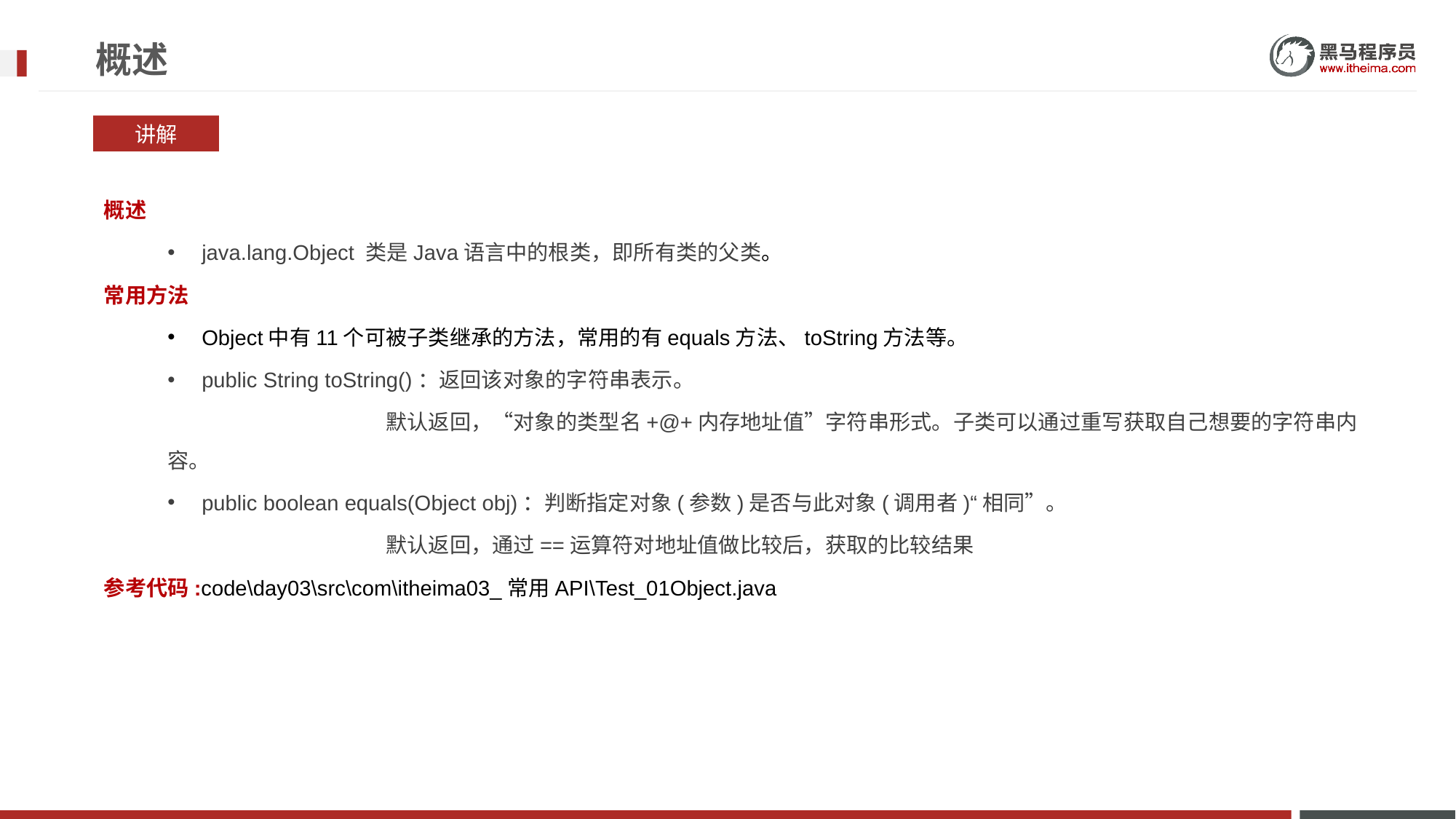

# 概述
讲解
概述
java.lang.Object 类是Java语言中的根类，即所有类的父类。
常用方法
Object中有11个可被子类继承的方法，常用的有equals方法、toString方法等。
public String toString()：返回该对象的字符串表示。
		默认返回，“对象的类型名+@+内存地址值”字符串形式。子类可以通过重写获取自己想要的字符串内容。
public boolean equals(Object obj)：判断指定对象(参数)是否与此对象(调用者)“相同”。
		默认返回，通过==运算符对地址值做比较后，获取的比较结果
参考代码:code\day03\src\com\itheima03_常用API\Test_01Object.java